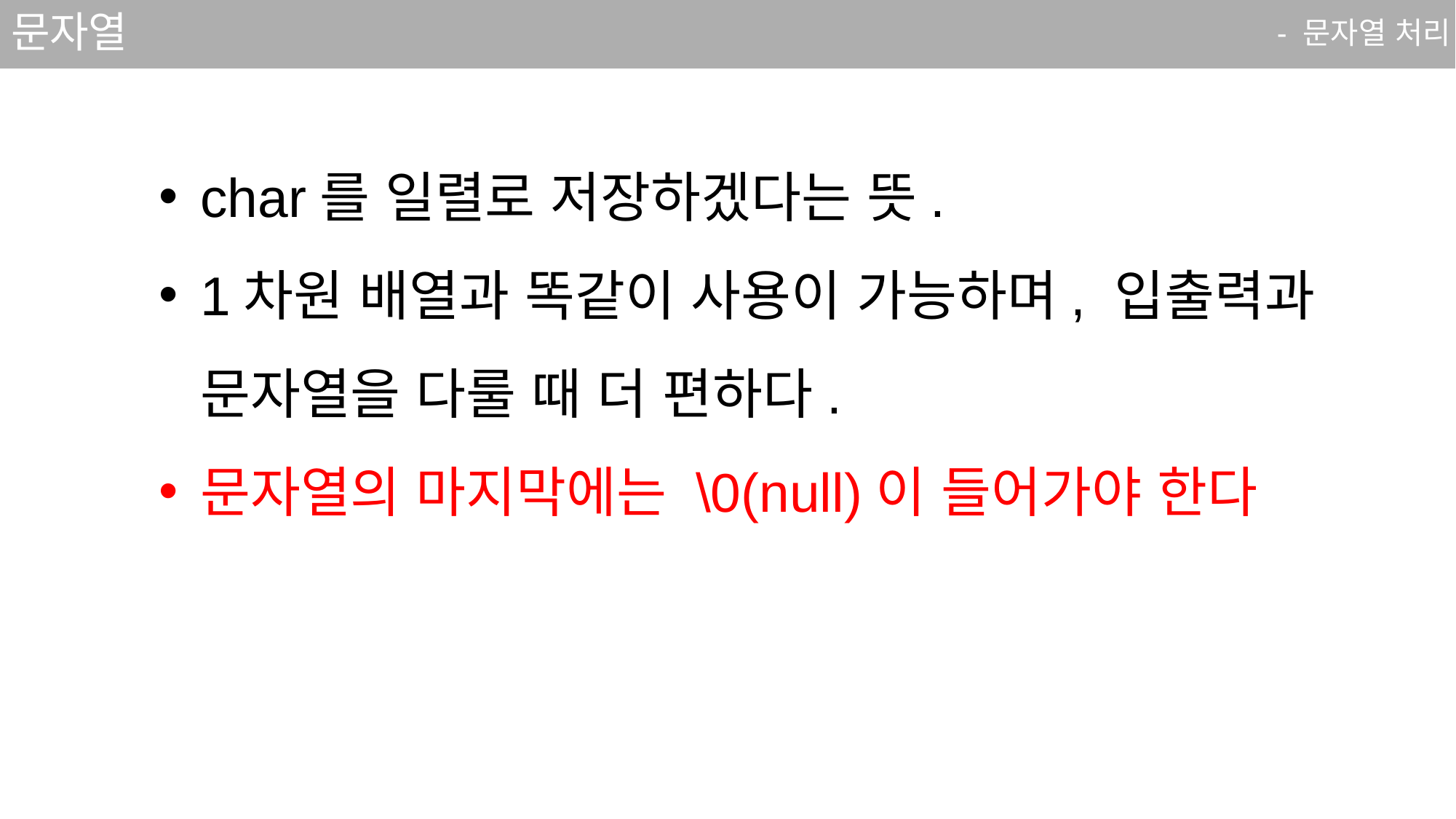

# 문자열
- 문자열 처리
char를 일렬로 저장하겠다는 뜻.
1차원 배열과 똑같이 사용이 가능하며, 입출력과 문자열을 다룰 때 더 편하다.
문자열의 마지막에는 \0(null)이 들어가야 한다